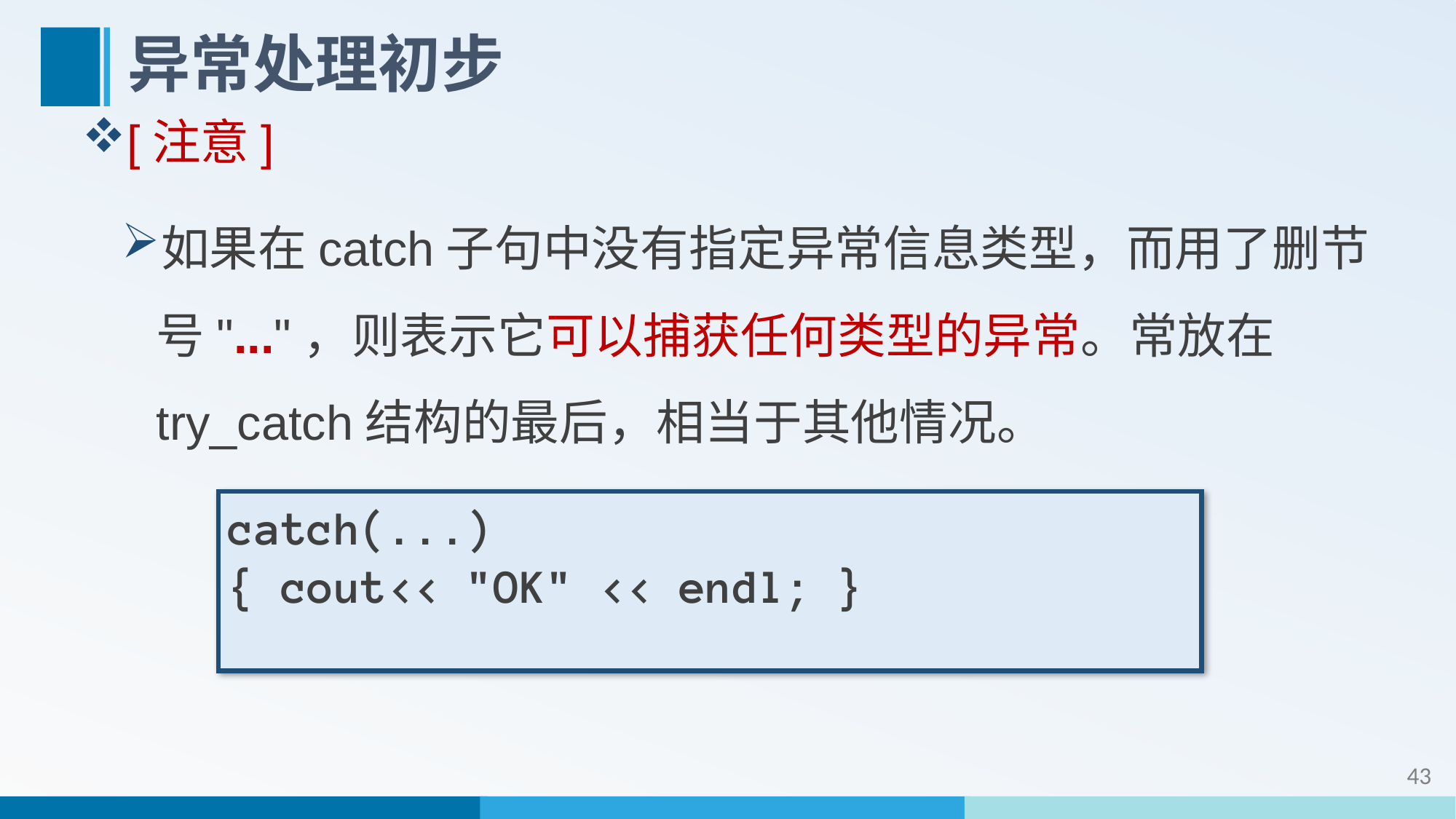

# 异常处理初步
[注意]
如果在catch子句中没有指定异常信息类型，而用了删节号"..."，则表示它可以捕获任何类型的异常。常放在try_catch结构的最后，相当于其他情况。

catch(...)
{ cout<< "OK" << endl; }